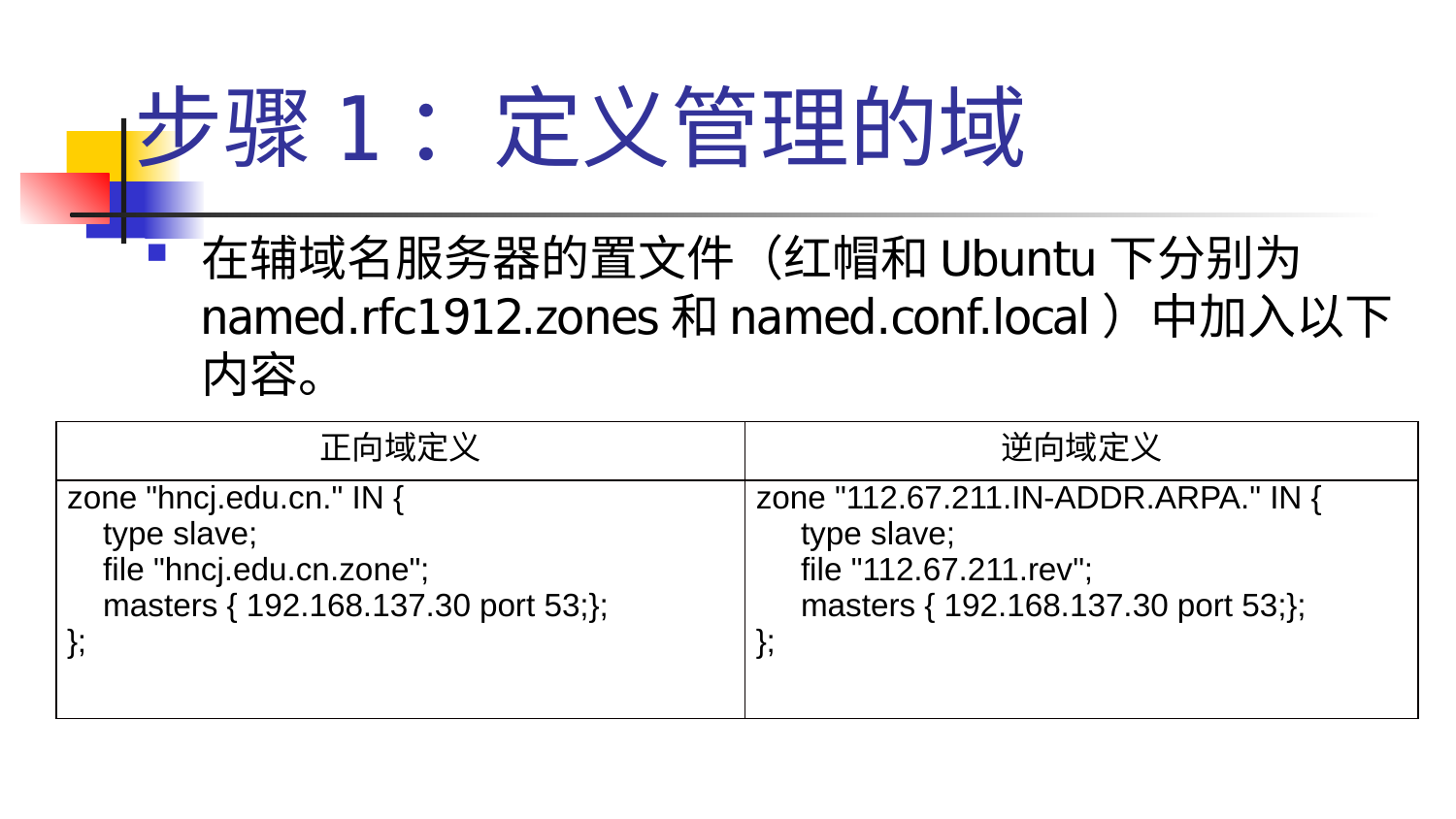

# 步骤1：定义管理的域
在辅域名服务器的置文件（红帽和Ubuntu下分别为named.rfc1912.zones和named.conf.local）中加入以下内容。
| 正向域定义 | 逆向域定义 |
| --- | --- |
| zone "hncj.edu.cn." IN { type slave; file "hncj.edu.cn.zone"; masters { 192.168.137.30 port 53;}; }; | zone "112.67.211.IN-ADDR.ARPA." IN { type slave; file "112.67.211.rev"; masters { 192.168.137.30 port 53;}; }; |